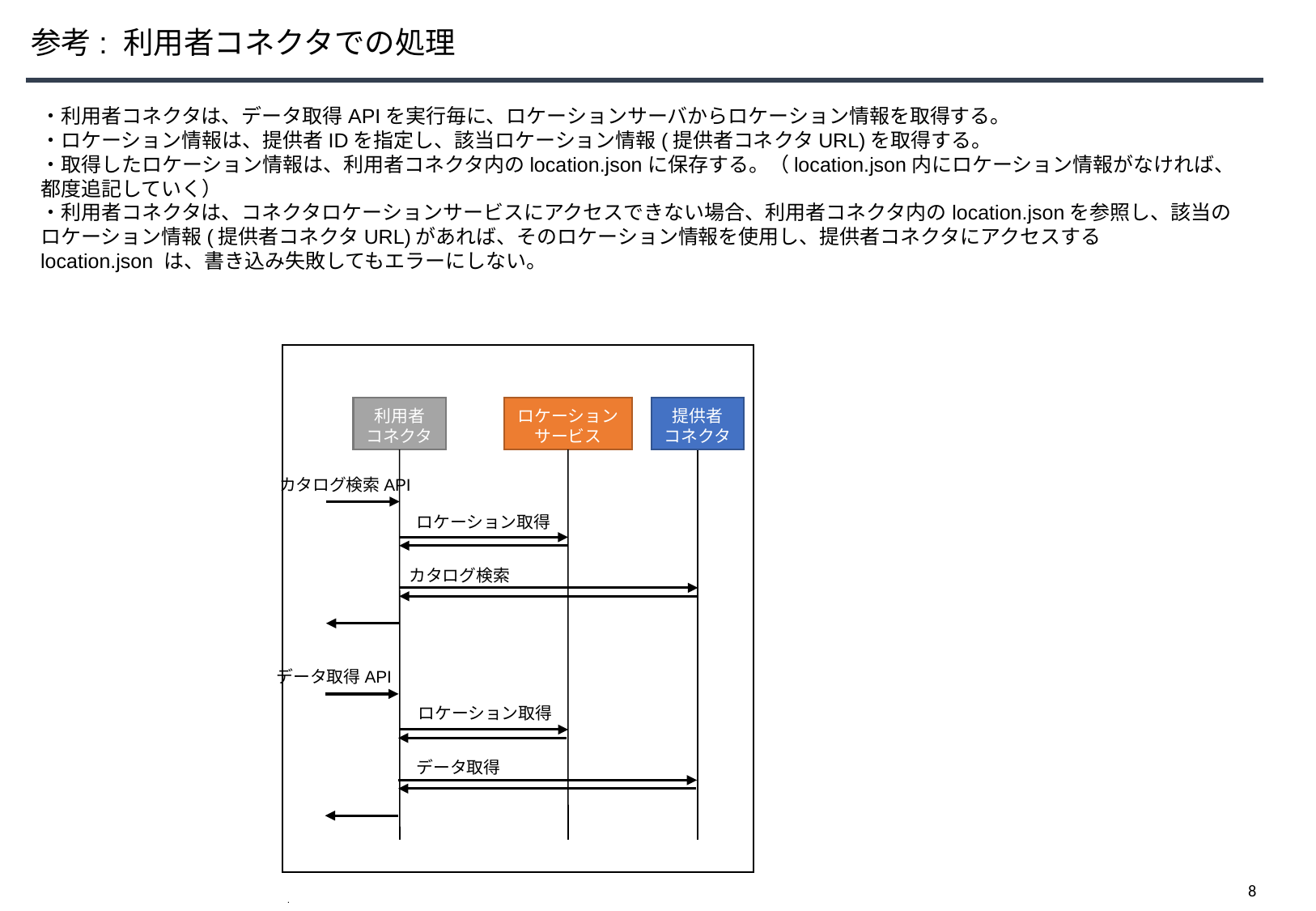

# 参考: 利用者コネクタでの処理
・利用者コネクタは、データ取得APIを実行毎に、ロケーションサーバからロケーション情報を取得する。
・ロケーション情報は、提供者IDを指定し、該当ロケーション情報(提供者コネクタURL)を取得する。
・取得したロケーション情報は、利用者コネクタ内のlocation.jsonに保存する。（location.json内にロケーション情報がなければ、都度追記していく）
・利用者コネクタは、コネクタロケーションサービスにアクセスできない場合、利用者コネクタ内のlocation.jsonを参照し、該当のロケーション情報(提供者コネクタURL)があれば、そのロケーション情報を使用し、提供者コネクタにアクセスする
location.json は、書き込み失敗してもエラーにしない。

利用者
コネクタ
ロケーション
サービス
提供者
コネクタ
カタログ検索API

ロケーション取得
カタログ検索
データ取得API
ロケーション取得
データ取得